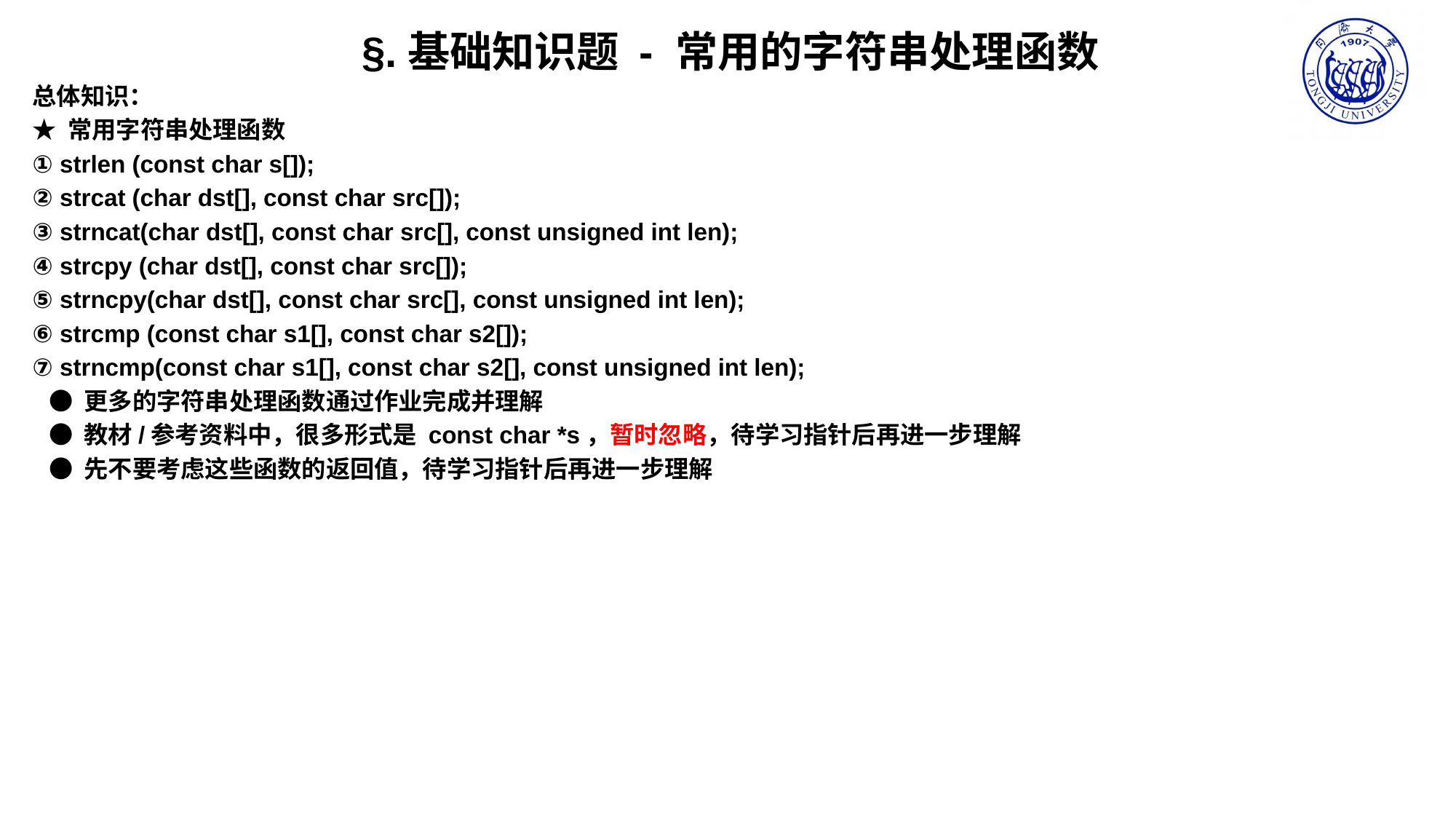

§.基础知识题 - 常用的字符串处理函数
总体知识：
★ 常用字符串处理函数
① strlen (const char s[]);
② strcat (char dst[], const char src[]);
③ strncat(char dst[], const char src[], const unsigned int len);
④ strcpy (char dst[], const char src[]);
⑤ strncpy(char dst[], const char src[], const unsigned int len);
⑥ strcmp (const char s1[], const char s2[]);
⑦ strncmp(const char s1[], const char s2[], const unsigned int len);
   ● 更多的字符串处理函数通过作业完成并理解
   ● 教材/参考资料中，很多形式是 const char *s，暂时忽略，待学习指针后再进一步理解
   ● 先不要考虑这些函数的返回值，待学习指针后再进一步理解